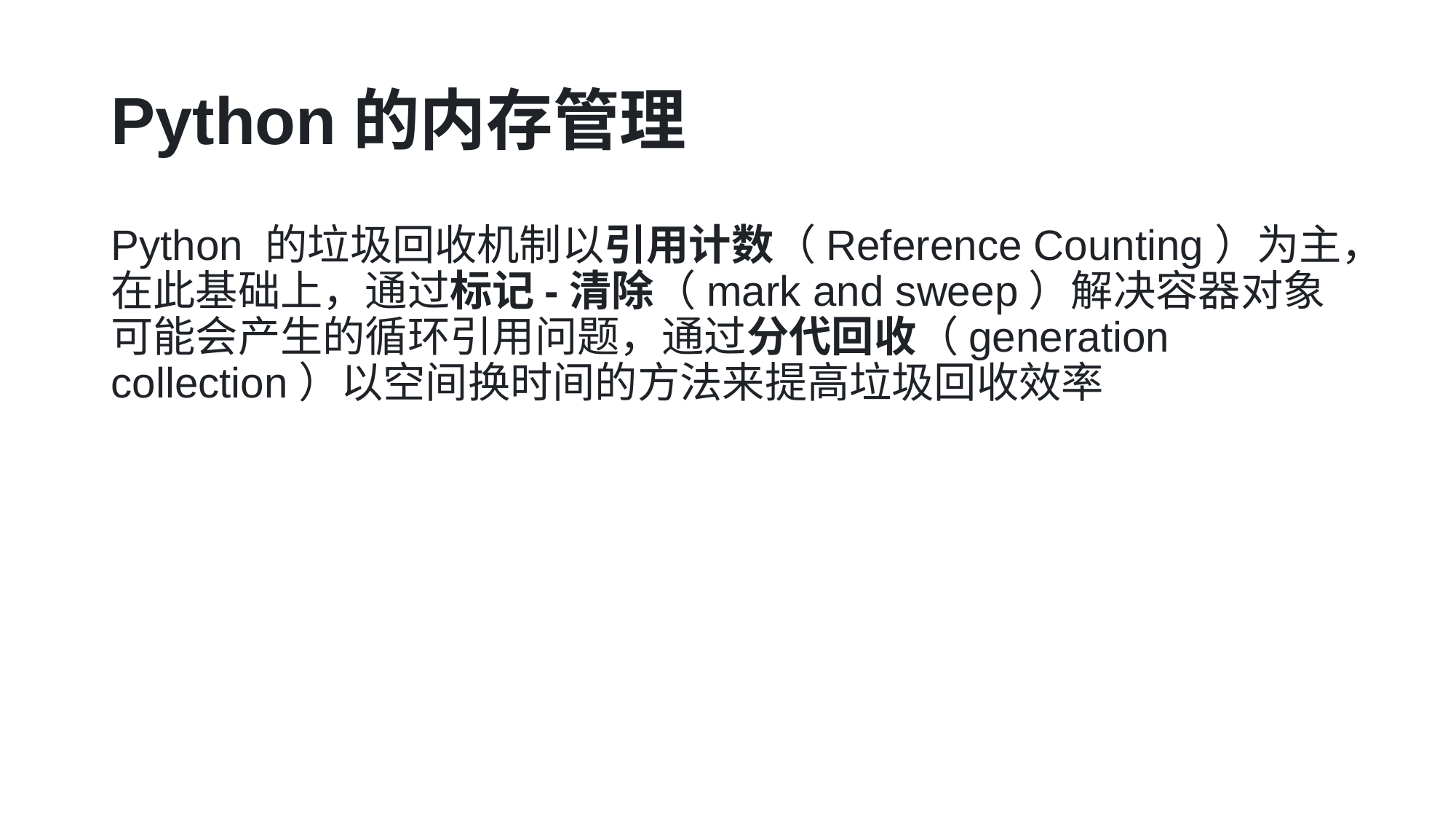

# Python的内存管理
Python 的垃圾回收机制以引用计数（Reference Counting）为主，在此基础上，通过标记-清除（mark and sweep）解决容器对象可能会产生的循环引用问题，通过分代回收（generation collection）以空间换时间的方法来提高垃圾回收效率